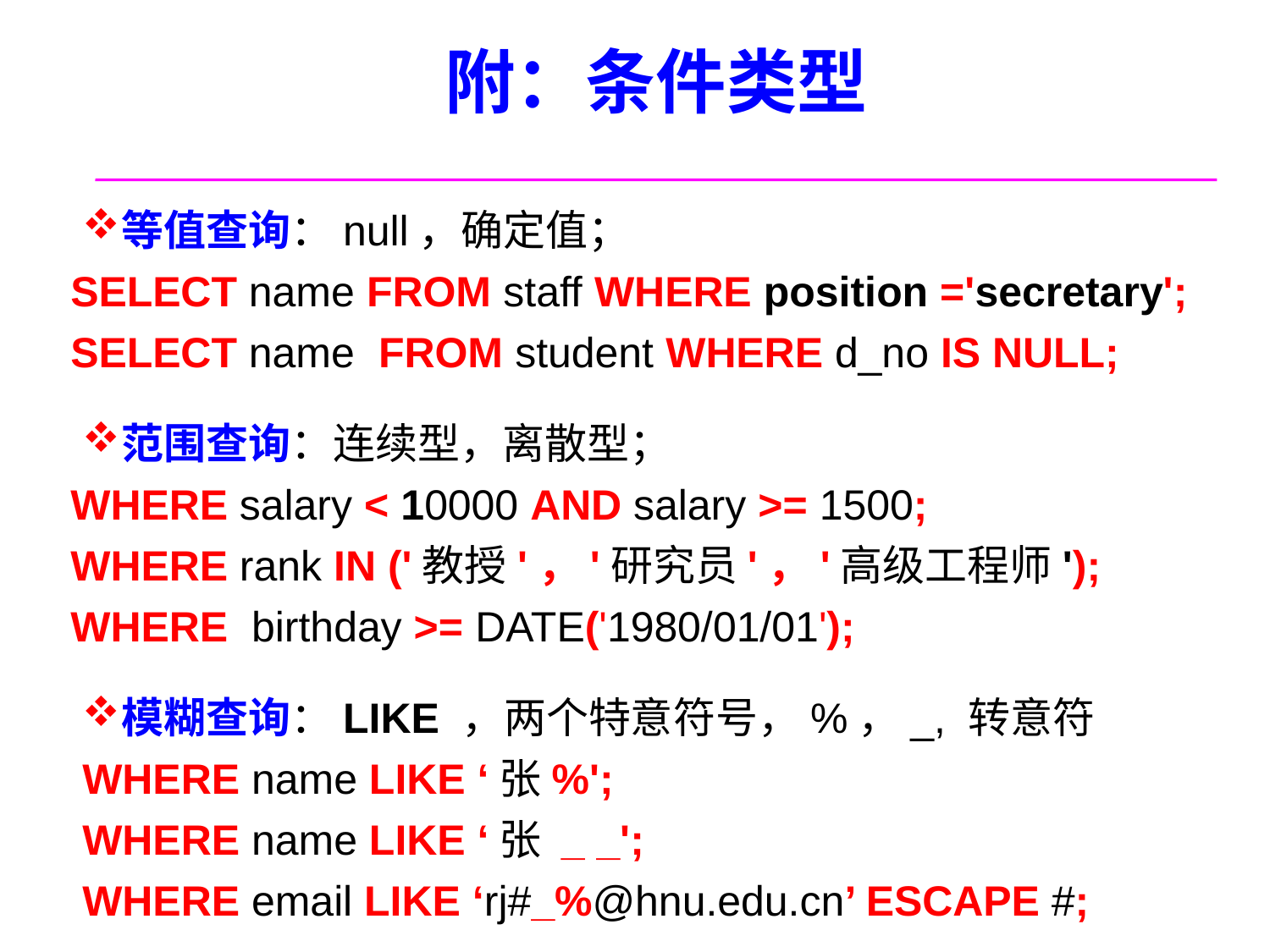

# 附：条件类型
等值查询：null，确定值；
   SELECT name FROM staff WHERE position ='secretary';
   SELECT name  FROM student WHERE d_no IS NULL;

范围查询：连续型，离散型；
   WHERE salary < 10000 AND salary >= 1500;
   WHERE rank IN ('教授'，'研究员'，'高级工程师');
   WHERE  birthday >= DATE('1980/01/01');

模糊查询：LIKE ，两个特意符号，%，_, 转意符
    WHERE name LIKE ‘张%';
    WHERE name LIKE ‘张 _ _';
    WHERE email LIKE ‘rj#_%@hnu.edu.cn’ ESCAPE #;